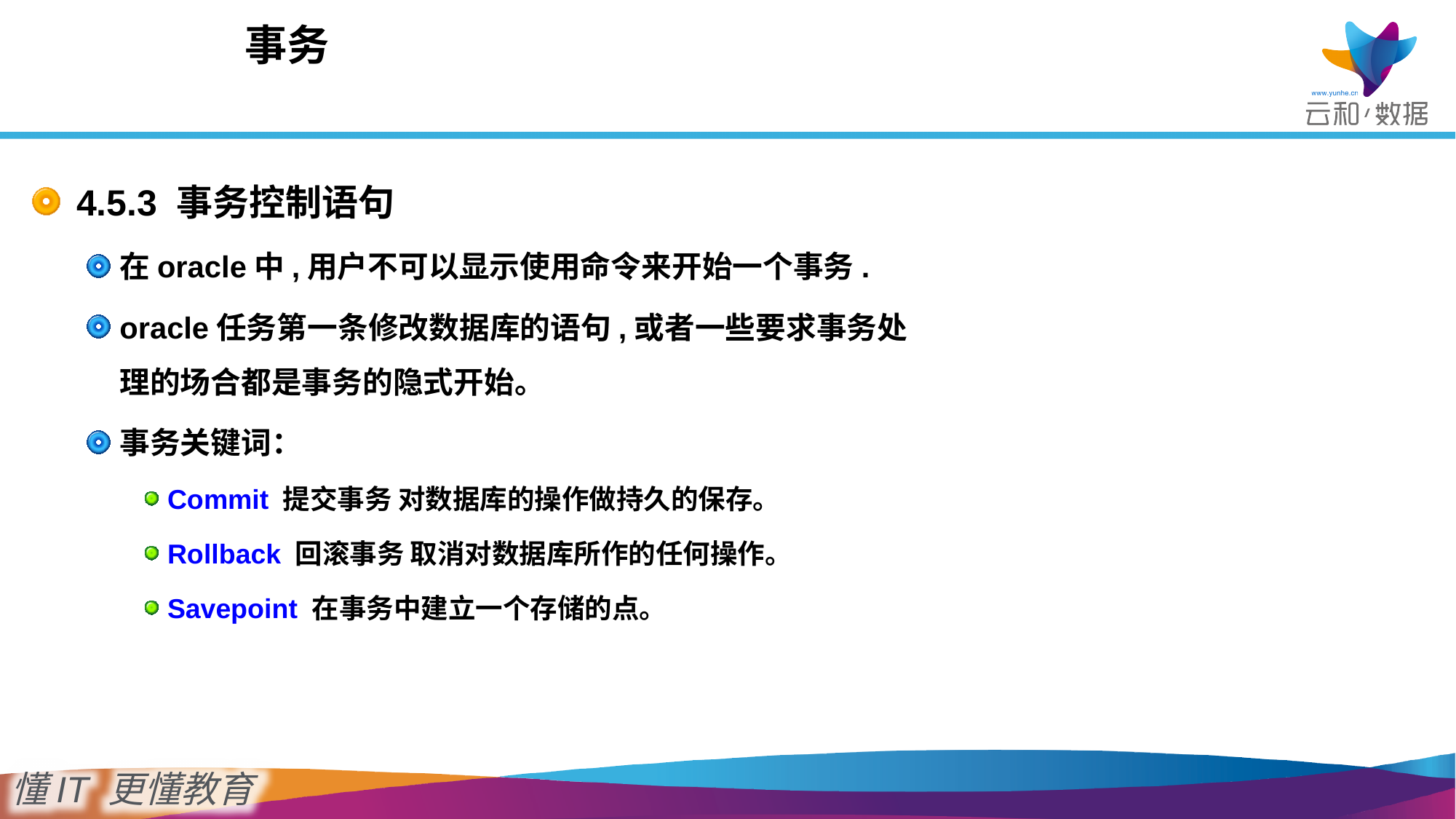

事务
4.5.3 事务控制语句
在oracle中,用户不可以显示使用命令来开始一个事务.
oracle任务第一条修改数据库的语句,或者一些要求事务处理的场合都是事务的隐式开始。
事务关键词：
Commit 提交事务 对数据库的操作做持久的保存。
Rollback 回滚事务 取消对数据库所作的任何操作。
Savepoint 在事务中建立一个存储的点。